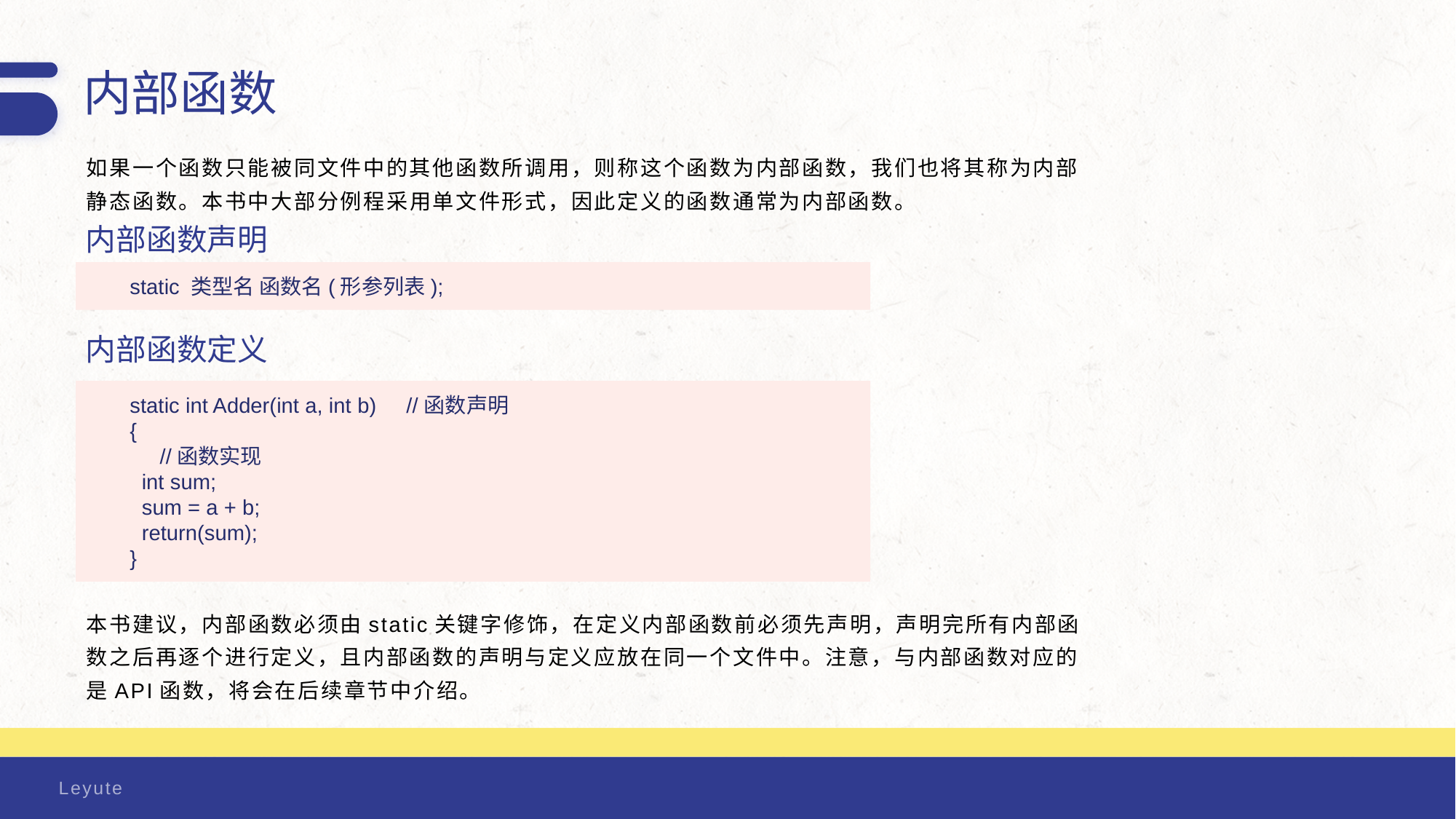

内部函数
如果一个函数只能被同文件中的其他函数所调用，则称这个函数为内部函数，我们也将其称为内部静态函数。本书中大部分例程采用单文件形式，因此定义的函数通常为内部函数。
内部函数声明
static 类型名 函数名(形参列表);
内部函数定义
static int Adder(int a, int b)     //函数声明
{
     //函数实现
  int sum;
  sum = a + b;
  return(sum);
}
本书建议，内部函数必须由static关键字修饰，在定义内部函数前必须先声明，声明完所有内部函数之后再逐个进行定义，且内部函数的声明与定义应放在同一个文件中。注意，与内部函数对应的是API函数，将会在后续章节中介绍。